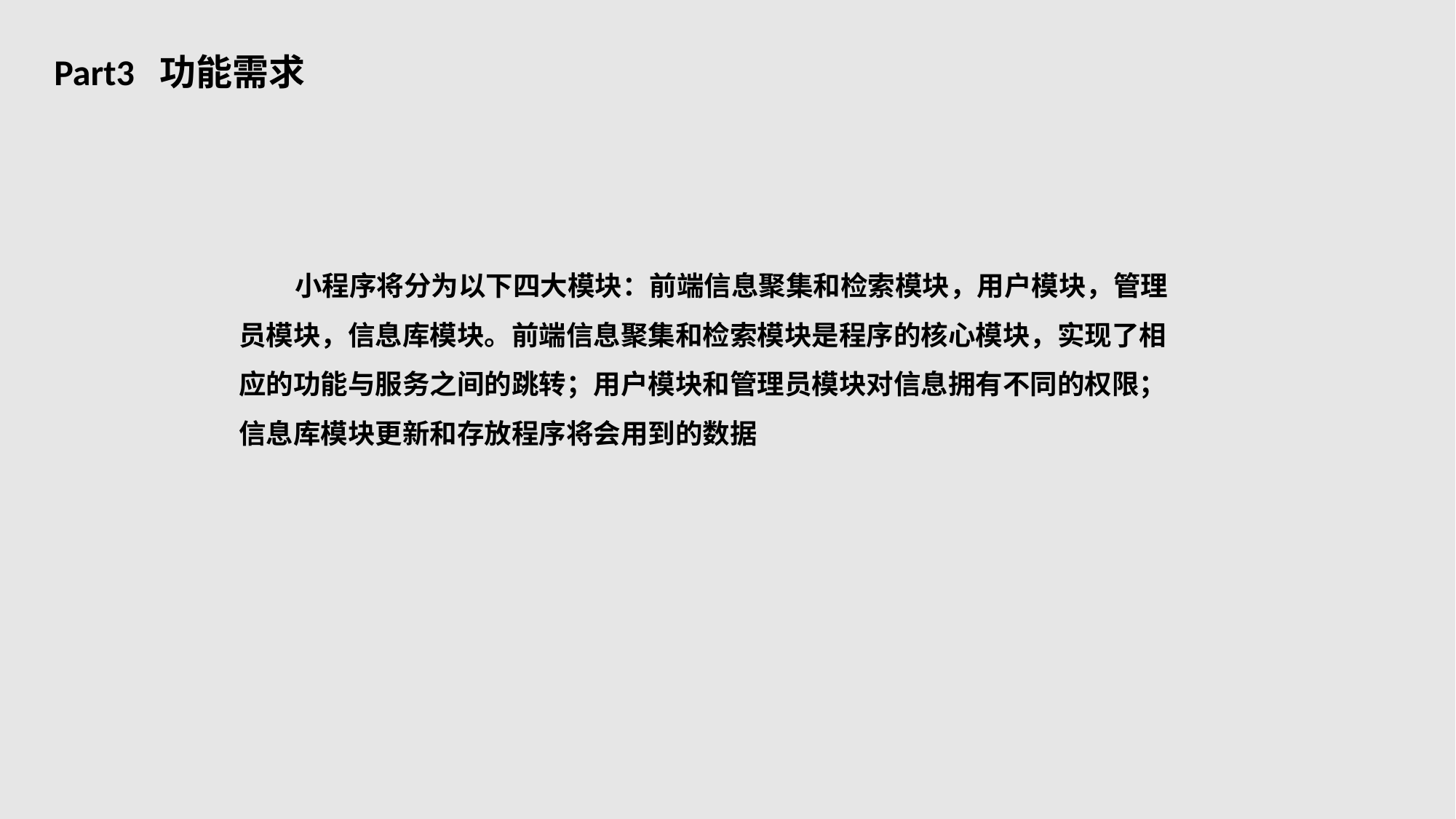

Part3  功能需求
        小程序将分为以下四大模块：前端信息聚集和检索模块，用户模块，管理员模块，信息库模块。前端信息聚集和检索模块是程序的核心模块，实现了相应的功能与服务之间的跳转；用户模块和管理员模块对信息拥有不同的权限；信息库模块更新和存放程序将会用到的数据